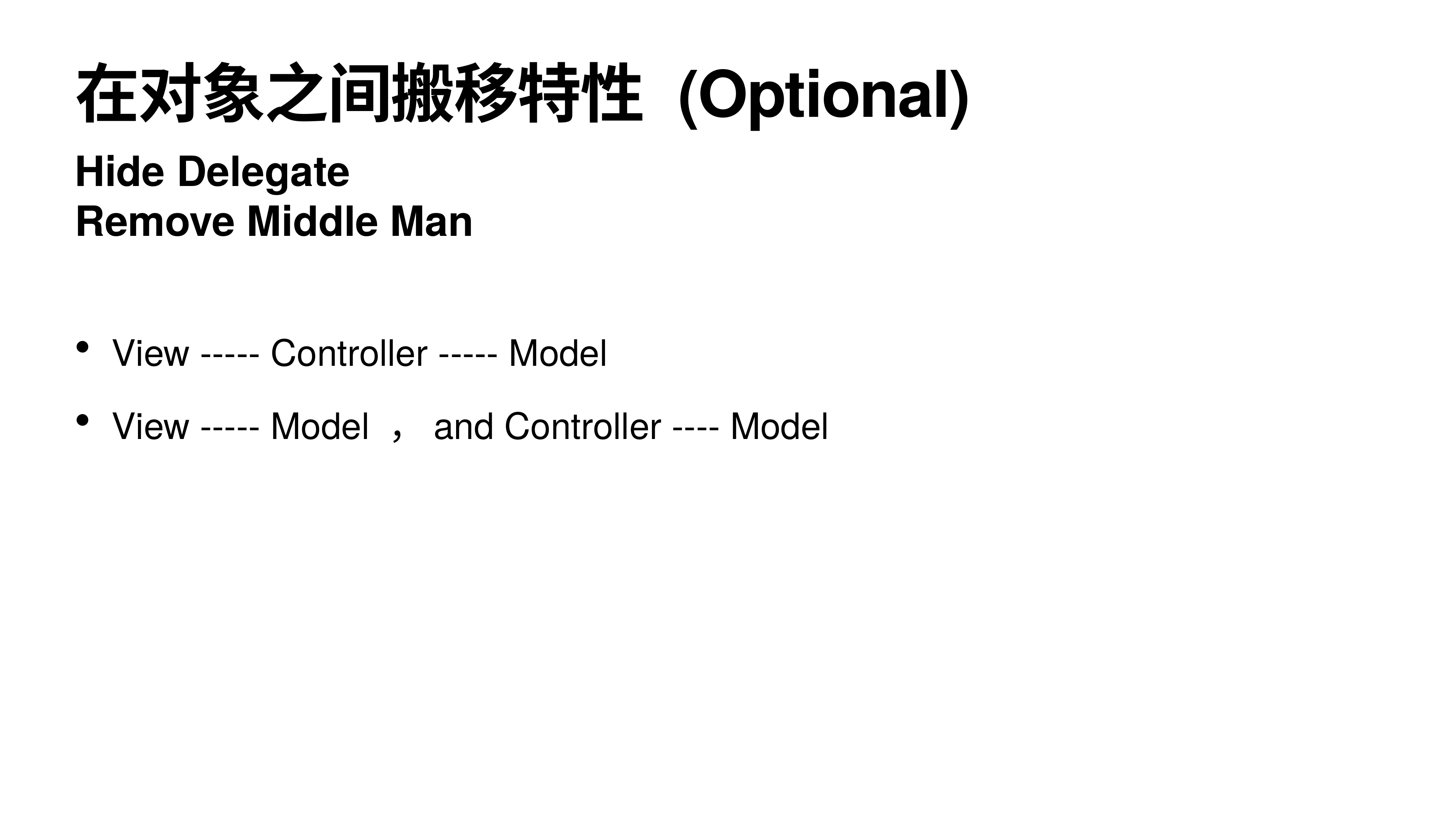

# 在对象之间搬移特性 (Optional)
Hide Delegate
Remove Middle Man

View ----- Controller ----- Model
View ----- Model ，and Controller ---- Model